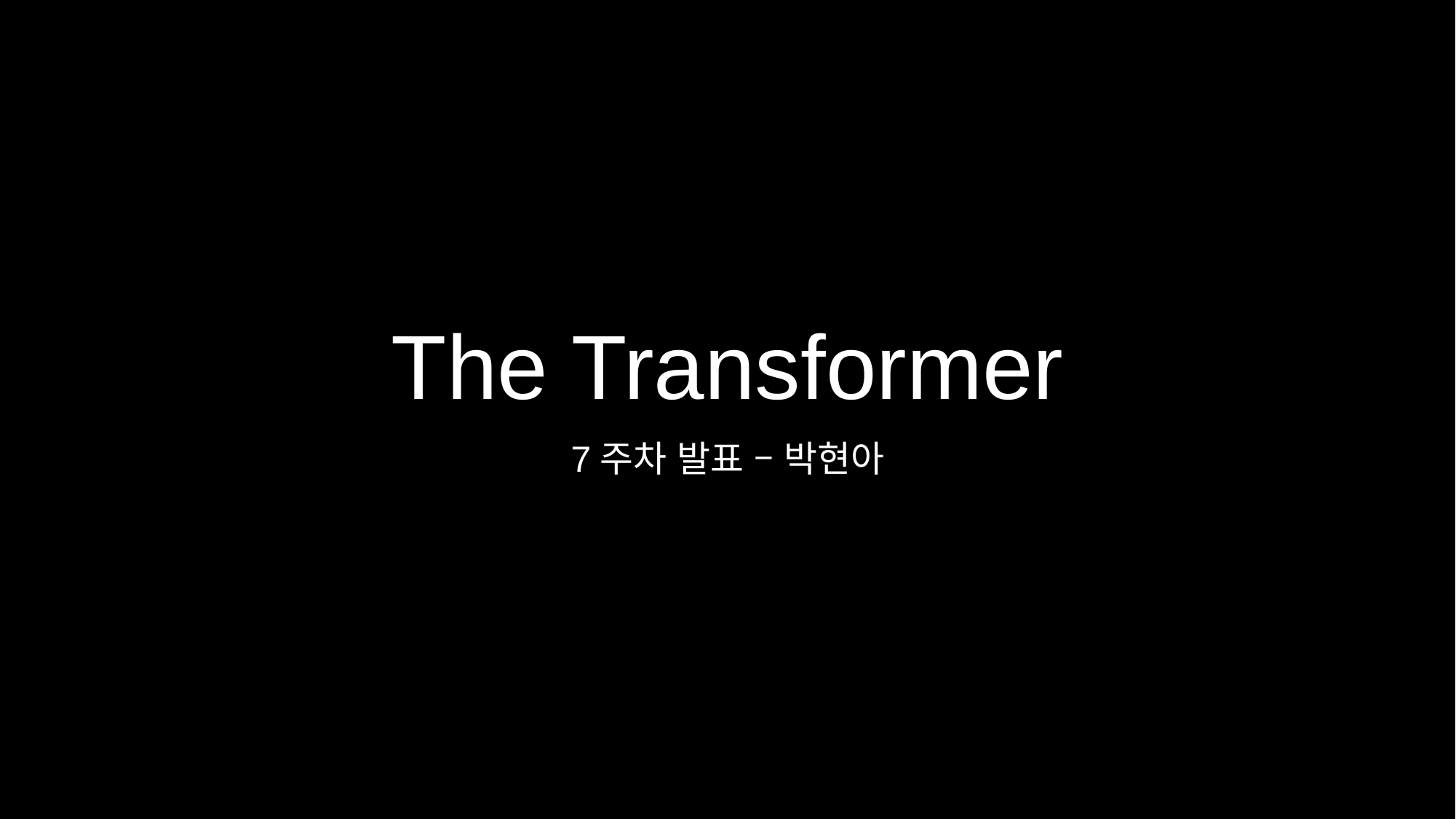

# The Transformer
7주차 발표 – 박현아